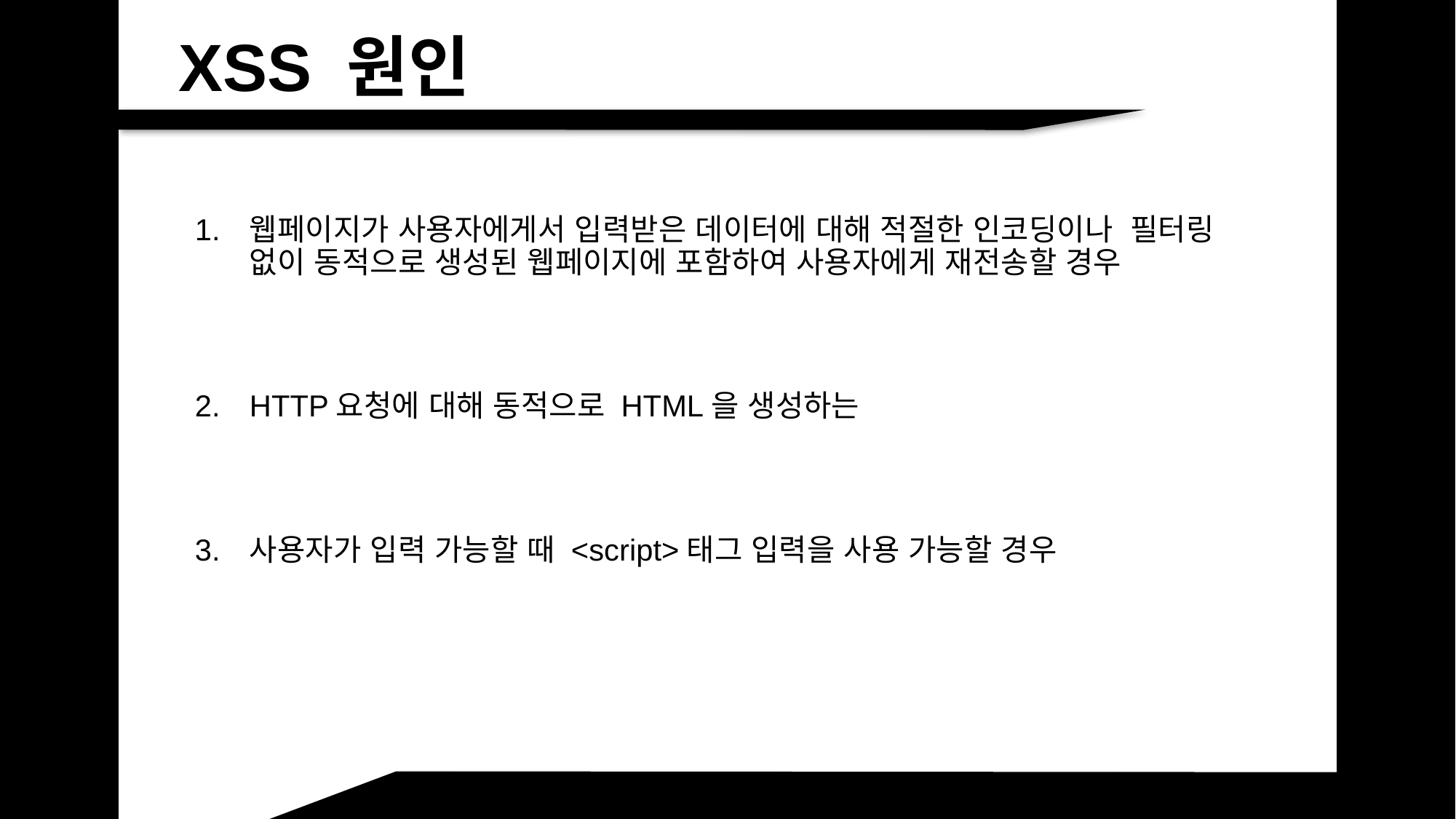

XSS 원인

웹페이지가 사용자에게서 입력받은 데이터에 대해 적절한 인코딩이나  필터링 없이 동적으로 생성된 웹페이지에 포함하여 사용자에게 재전송할 경우

HTTP요청에 대해 동적으로 HTML을 생성하는

사용자가 입력 가능할 때 <script>태그 입력을 사용 가능할 경우